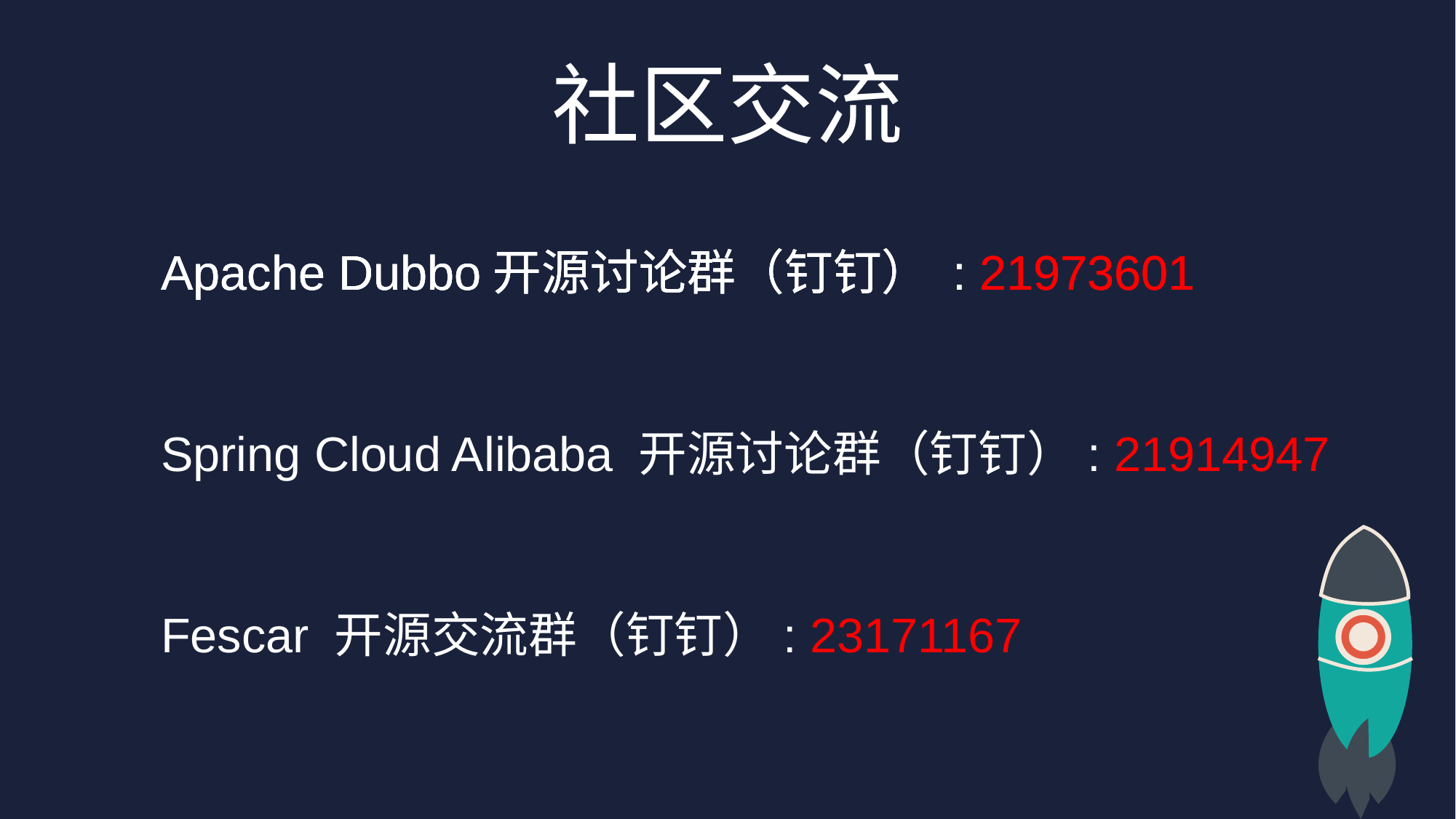

社区交流
Apache Dubbo开源讨论群（钉钉） : 21973601
Apache Dubbo开源讨论群（钉钉） : 21973601
Apache Dubbo开源讨论群（钉钉） : 21973601
Spring Cloud Alibaba 开源讨论群（钉钉）: 21914947
Fescar 开源交流群（钉钉）: 23171167